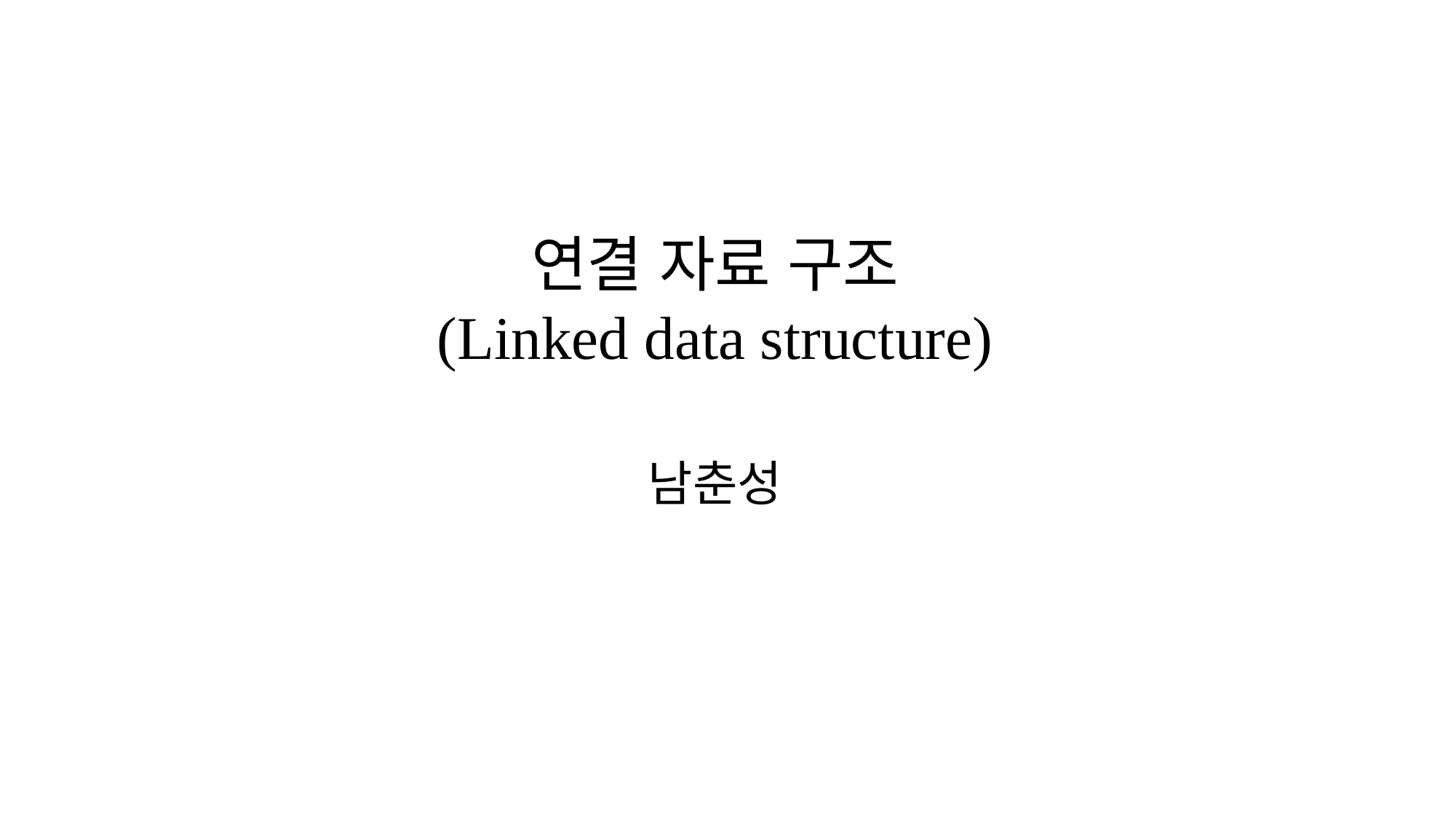

연결 자료 구조
(Linked data structure)
남춘성